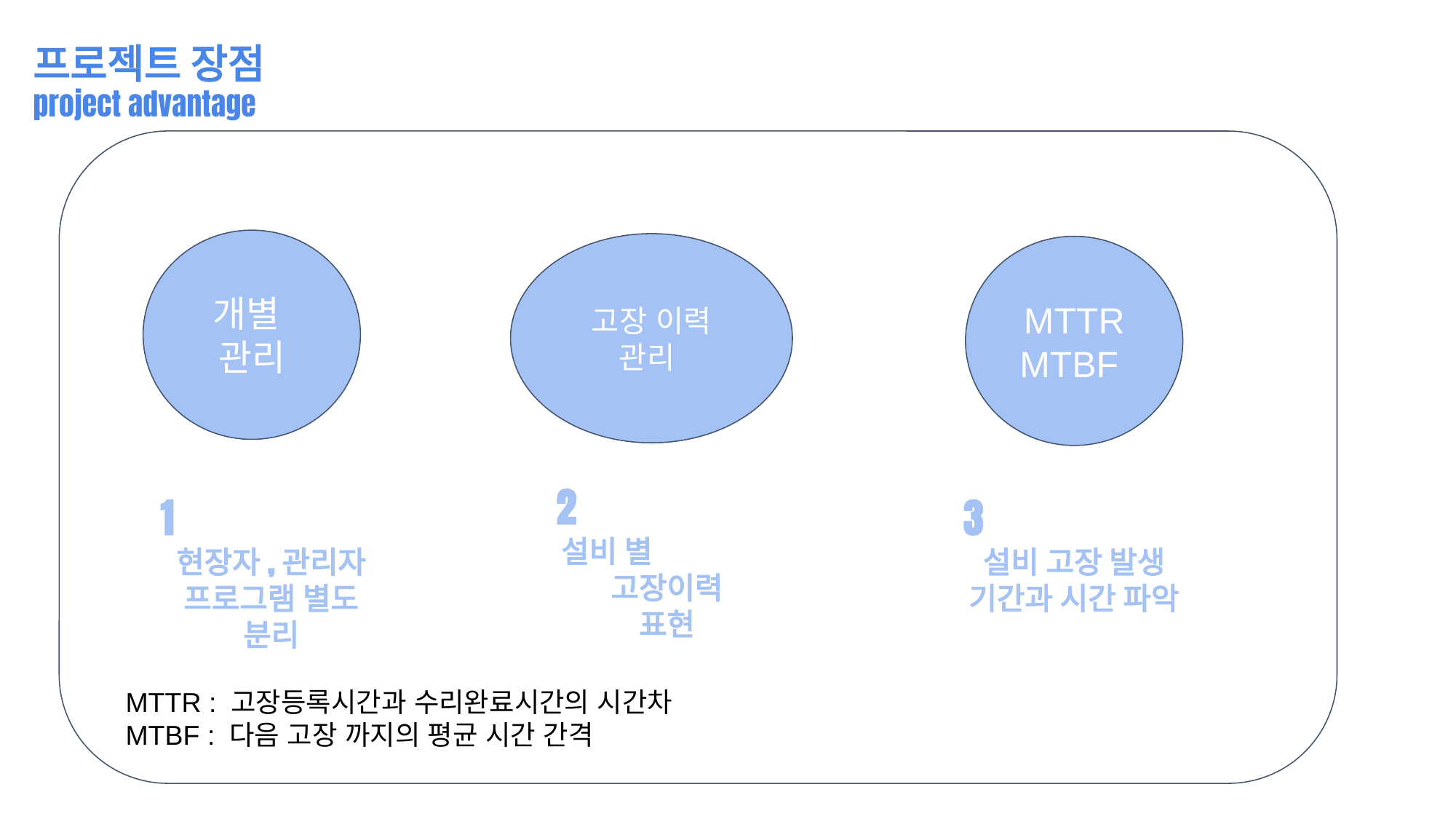

프로젝트 장점
project advantage

개별
관리
고장 이력 관리
MTTRMTBF
2
설비 별                  고장이력
표현
1
현장자,관리자 프로그램 별도 분리
3
설비 고장 발생 기간과 시간 파악
MTTR : 고장등록시간과 수리완료시간의 시간차
MTBF : 다음 고장 까지의 평균 시간 간격